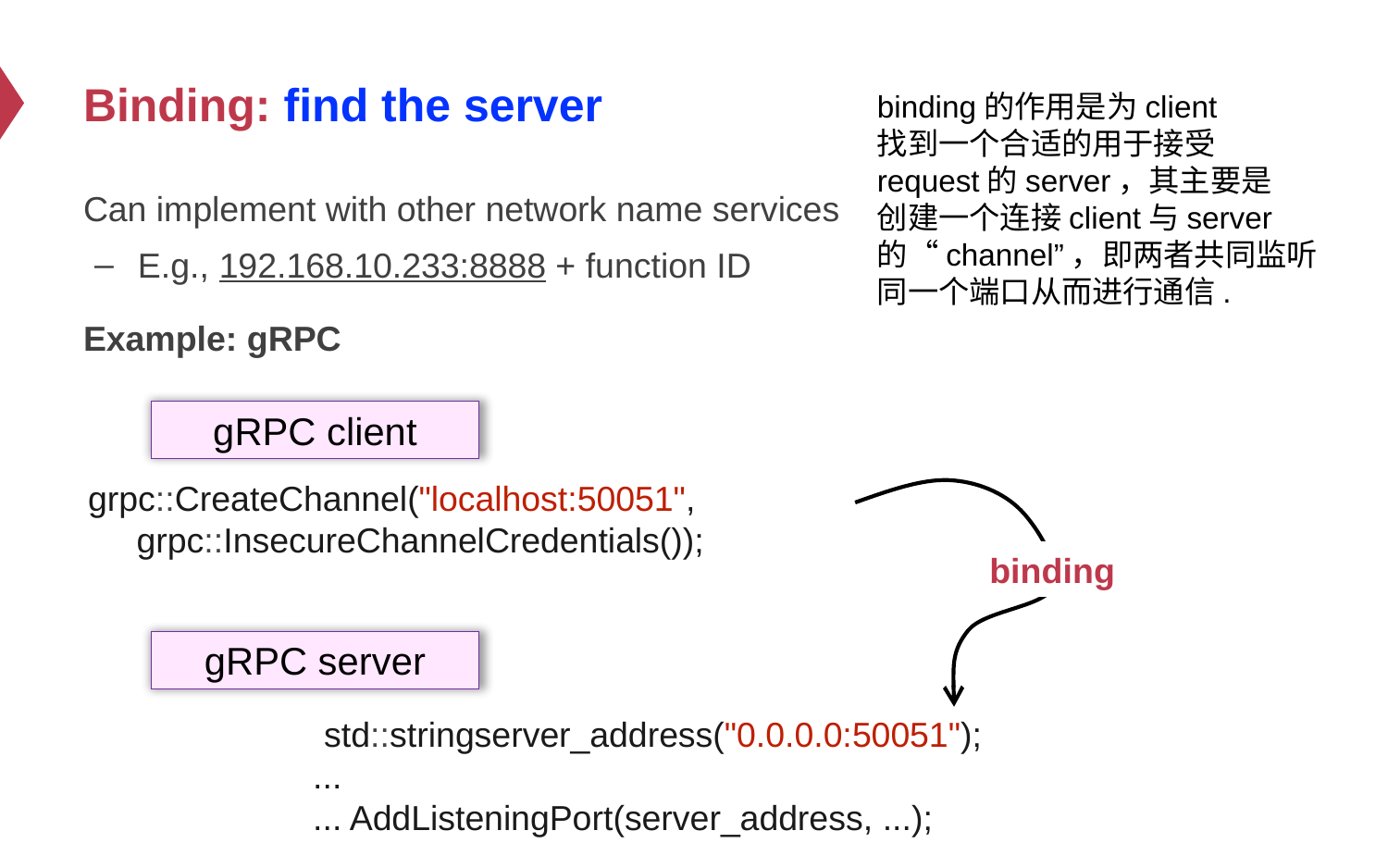

# Binding: find the server
binding的作用是为client
找到一个合适的用于接受
request的server，其主要是
创建一个连接client与server
的“channel”，即两者共同监听
同一个端口从而进行通信.
Can implement with other network name services
E.g., 192.168.10.233:8888 + function ID
Example: gRPC

gRPC client
grpc::CreateChannel("localhost:50051",
     grpc::InsecureChannelCredentials());

binding
gRPC server
 std::stringserver_address("0.0.0.0:50051");
 ...
 ... AddListeningPort(server_address, ...);
21